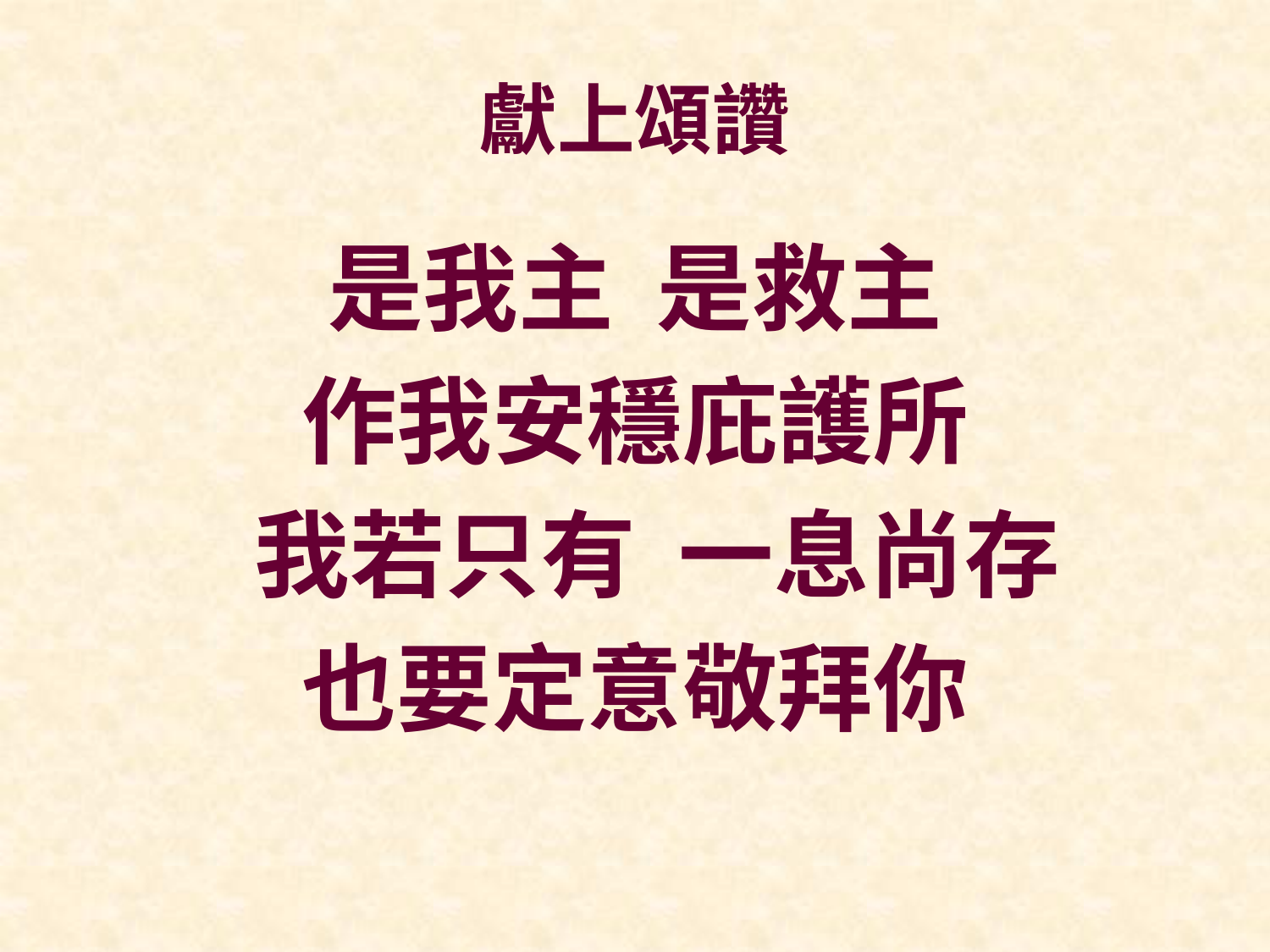

# 獻上頌讚
是我主  是救主
作我安穩庇護所
 我若只有  一息尚存
也要定意敬拜你